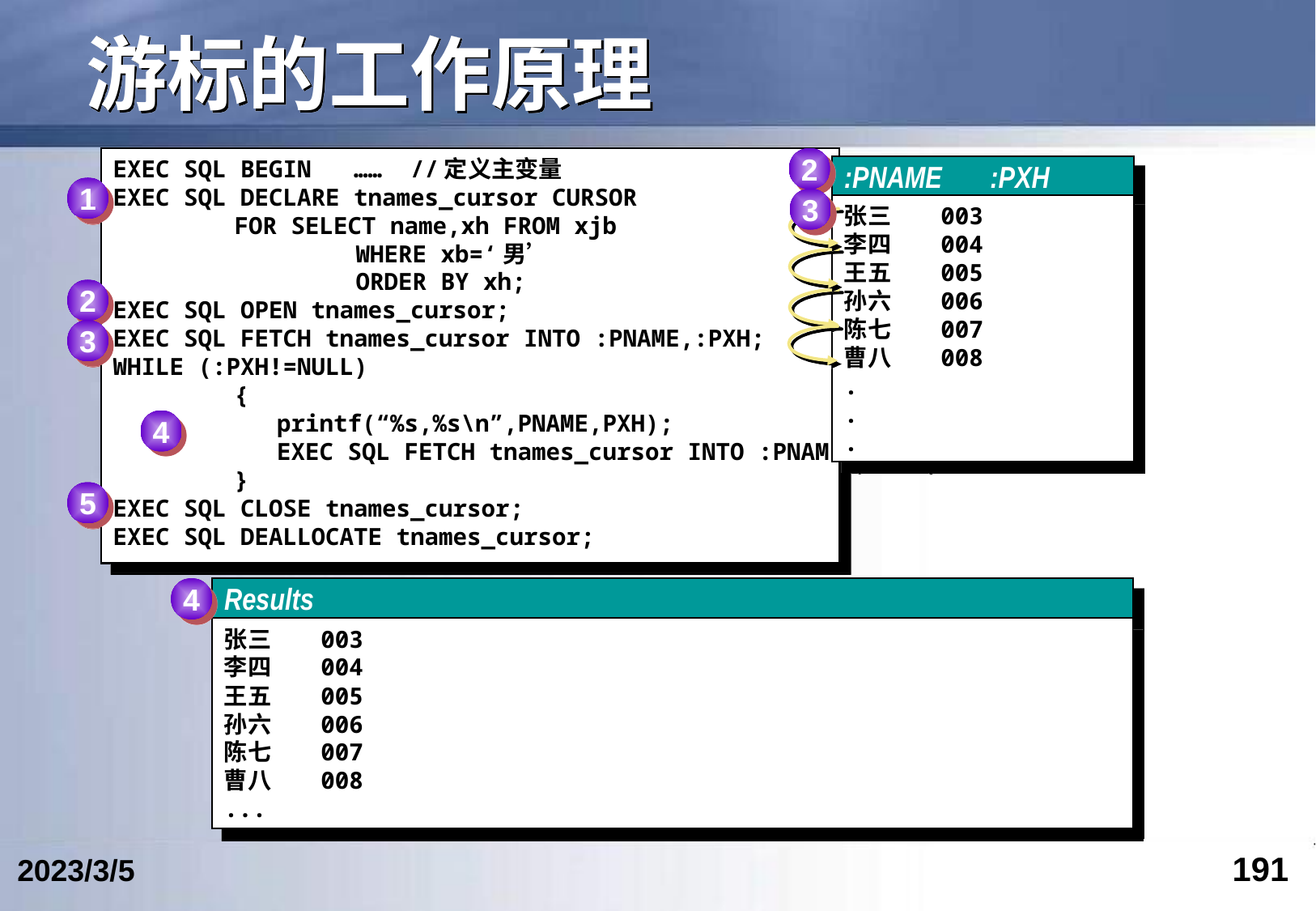

# 游标的工作原理
EXEC SQL BEGIN   ……  //定义主变量
EXEC SQL DECLARE tnames_cursor CURSOR
	FOR SELECT name,xh FROM xjb
 		WHERE xb=‘男’
		ORDER BY xh;
EXEC SQL OPEN tnames_cursor;
EXEC SQL FETCH tnames_cursor INTO :PNAME,:PXH;
WHILE (:PXH!=NULL)
	{
	   printf(“%s,%s\n”,PNAME,PXH);
	   EXEC SQL FETCH tnames_cursor INTO :PNAME,:PXH;
	}
EXEC SQL CLOSE tnames_cursor;
EXEC SQL DEALLOCATE tnames_cursor;
2
:PNAME       :PXH
张三        003
李四        004
王五        005
孙六        006
陈七        007
曹八        008
.
.
.
1
3

2

3

4
4
5
Results
张三        003
李四        004
王五        005
孙六        006
陈七        007
曹八        008
...
2
:PNAME       :PXH
张三        003
李四        004
王五        005
孙六        006
陈七        007
曹八        008
.
.
.
2
EXEC SQL BEGIN   ……  //定义主变量
EXEC SQL DECLARE tnames_cursor CURSOR
	FOR SELECT name,xh FROM xjb
 		WHERE xb=‘男’
		ORDER BY xh;
EXEC SQL OPEN tnames_cursor;
EXEC SQL FETCH tnames_cursor INTO :PNAME,:PXH;
WHILE (:PXH!=NULL)
	{
	   printf(“%s,%s\n”,PNAME,PXH);
	   EXEC SQL FETCH tnames_cursor INTO :PNAME,:PXH;
	}
EXEC SQL CLOSE tnames_cursor;
EXEC SQL DEALLOCATE tnames_cursor;
:PNAME       :PXH
张三        003
李四        004
王五        005
孙六        006
陈七        007
曹八        008.
.
.
1
2
3
4
5
EXEC SQL BEGIN   ……  //定义主变量
EXEC SQL DECLARE tnames_cursor CURSOR
	FOR SELECT name,xh FROM xjb
 		WHERE xb=‘男’
		ORDER BY xh;
EXEC SQL OPEN tnames_cursor;
EXEC SQL FETCH tnames_cursor INTO :PNAME,:PXH;
WHILE (:PXH!=NULL)
	{
	   printf(“%s,%s\n”,PNAME,PXH);
	   EXEC SQL FETCH tnames_cursor INTO :PNAME,:PXH;
	}
EXEC SQL CLOSE tnames_cursor;
EXEC SQL DEALLOCATE tnames_cursor;

1
3
3

4
4
Results
张三        003
李四        004
王五        005
孙六        006
陈七        007
曹八        008
...
191
2023/3/5